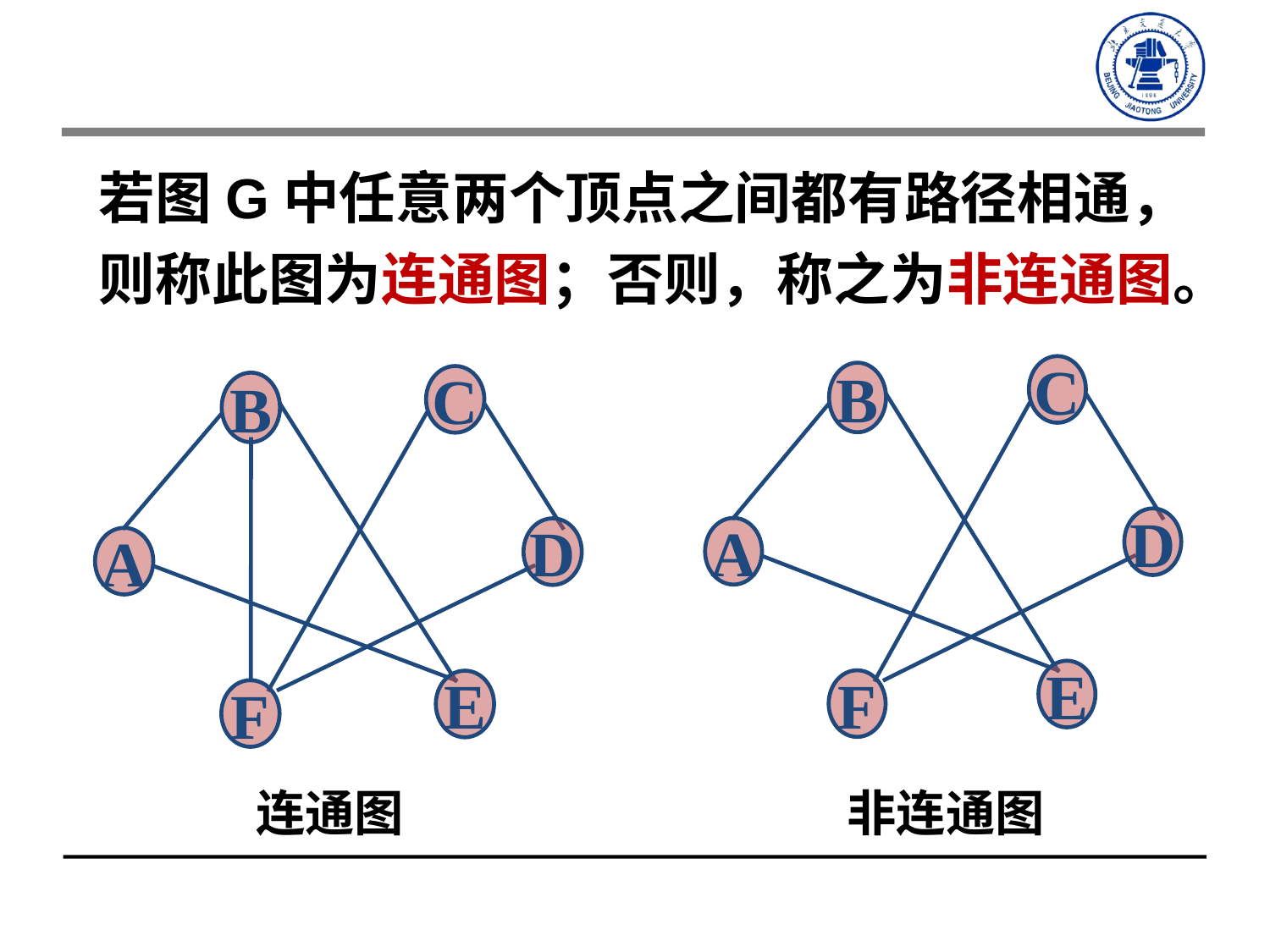

若图G中任意两个顶点之间都有路径相通，则称此图为连通图；否则，称之为非连通图。
C
B

D
A

E
F
C
B

D
A

E
F
连通图
非连通图